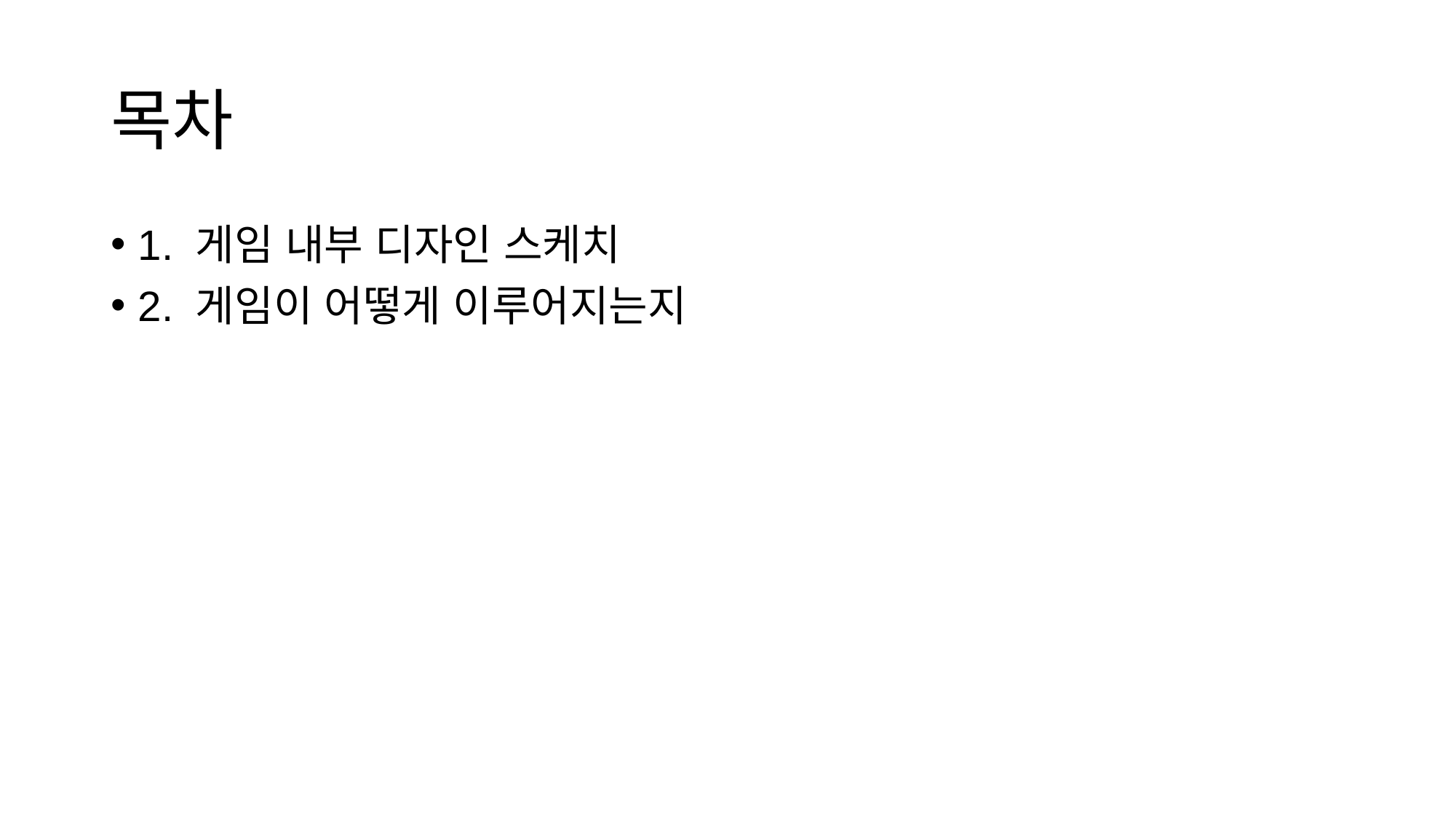

# 목차
1. 게임 내부 디자인 스케치
2. 게임이 어떻게 이루어지는지